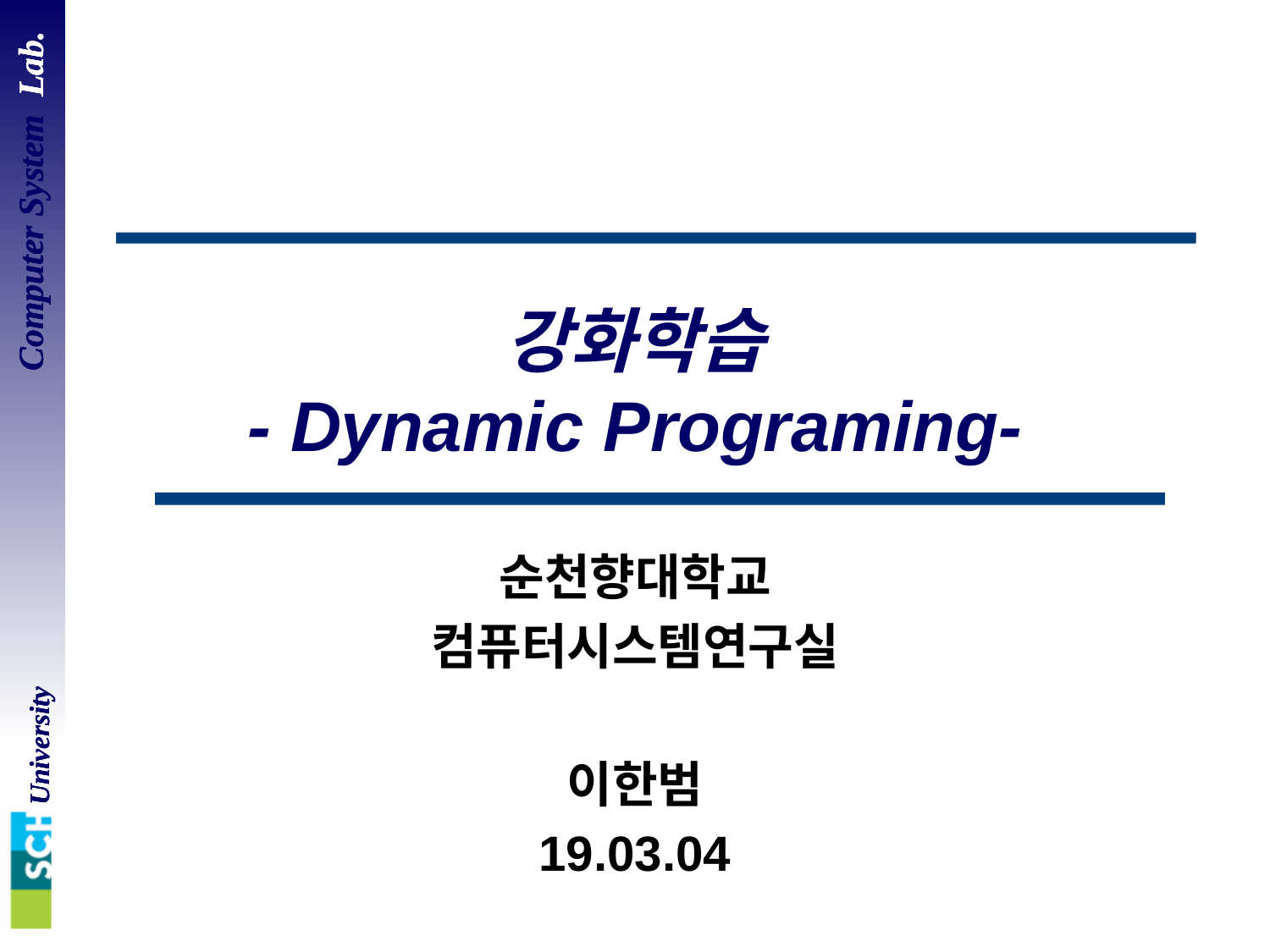

# 강화학습 - Dynamic Programing-
순천향대학교
컴퓨터시스템연구실

이한범
19.03.04